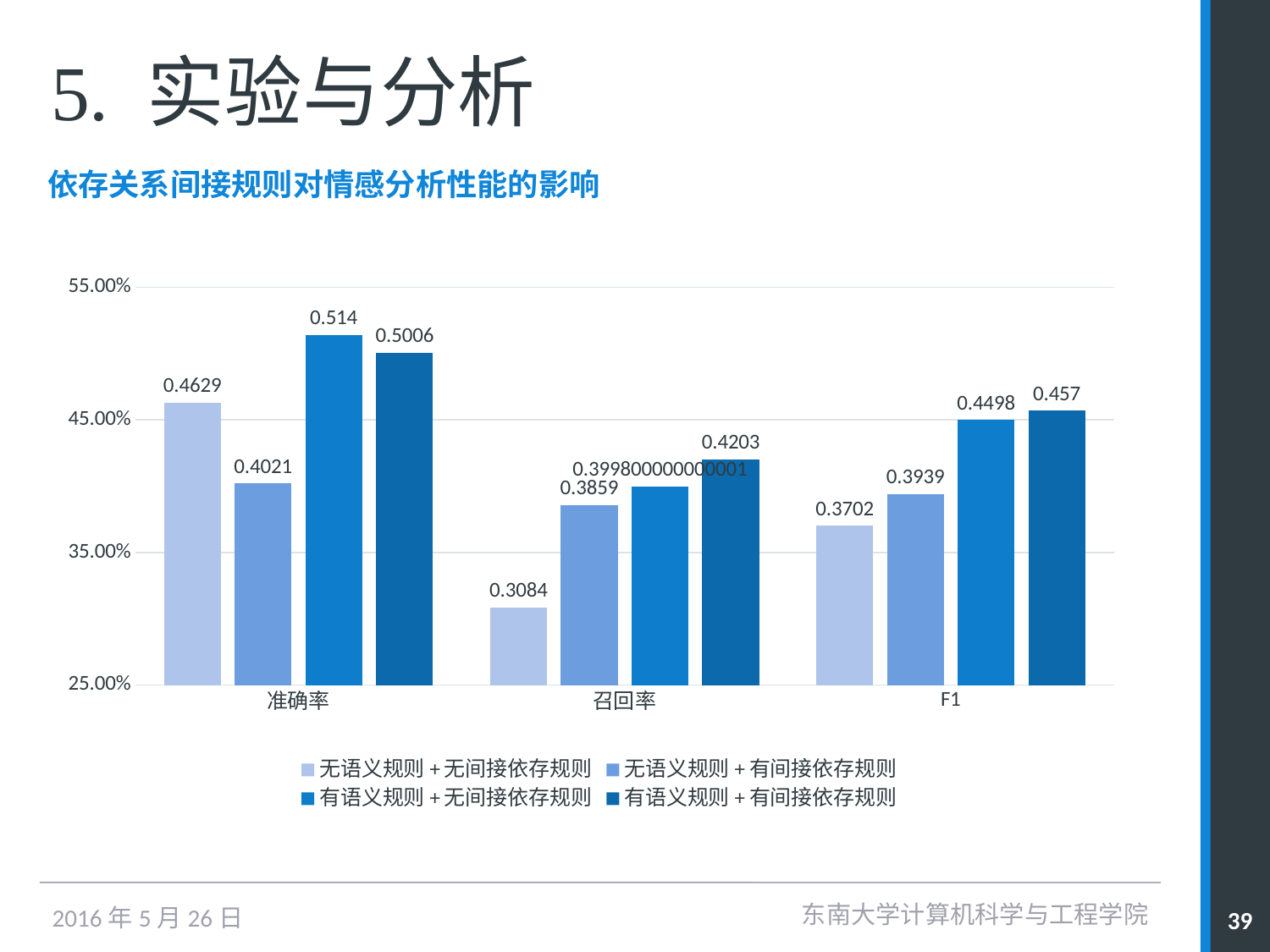

# 5. 实验与分析
依存关系间接规则对情感分析性能的影响

### Chart

| Category | 无语义规则+无间接依存规则 | 无语义规则+有间接依存规则 | 有语义规则+无间接依存规则 | 有语义规则+有间接依存规则 |
|---|---|---|---|---|
| 准确率 | 0.4629000000000003 | 0.4021 | 0.514 | 0.5006 |
| 召回率 | 0.3084000000000004 | 0.38590000000000046 | 0.39980000000000054 | 0.4203000000000004 |
| F1 | 0.3702000000000001 | 0.39390000000000047 | 0.4498000000000003 | 0.457 |
东南大学计算机科学与工程学院
39